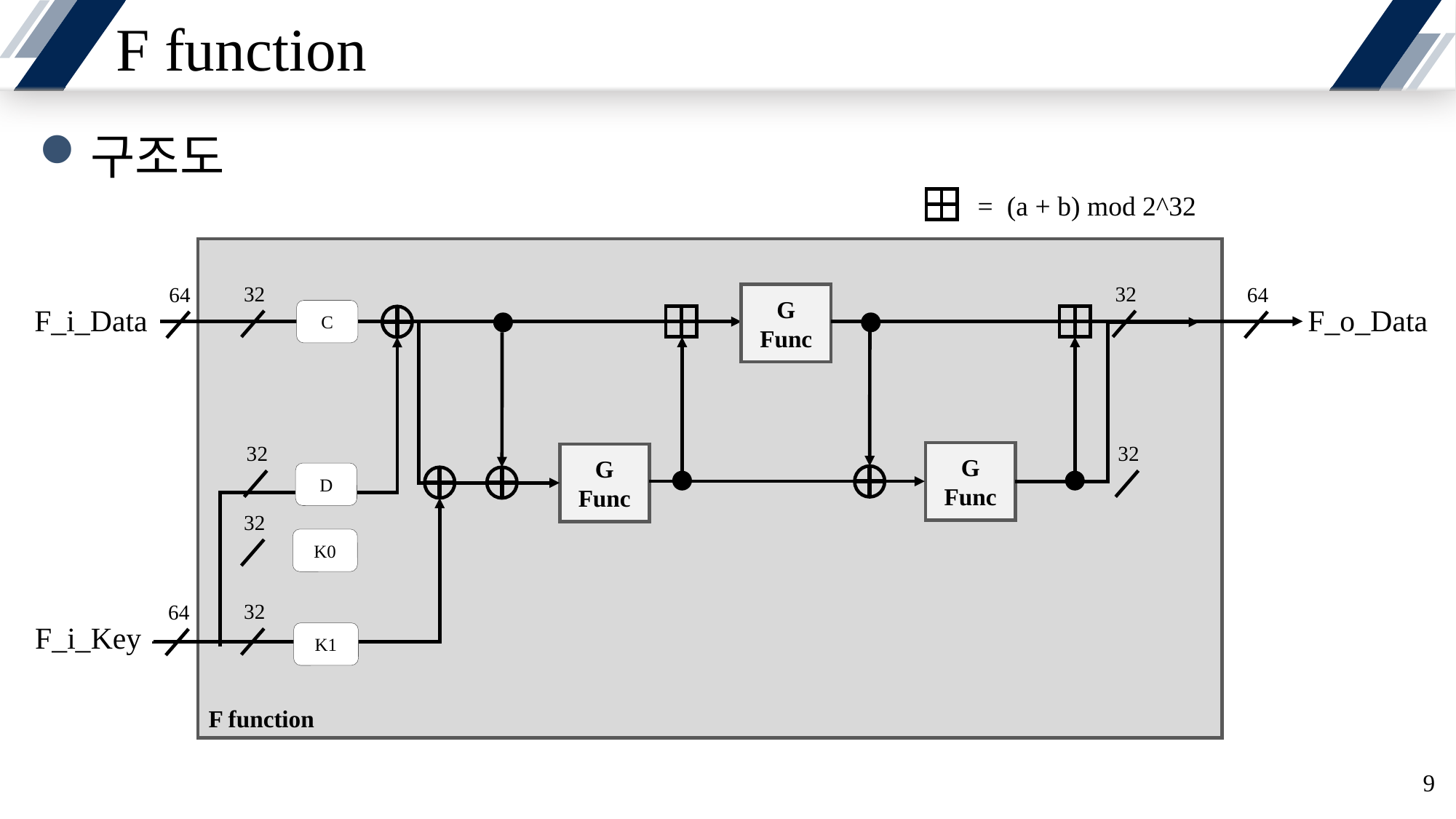

# F function
구조도

=  (a + b) mod 2^32

F function
32
32
64
64
G
Func
F_i_Data
F_o_Data
C

32
32
G
Func
G
Func
D

32
K0
32
64
F_i_Key
K1
9